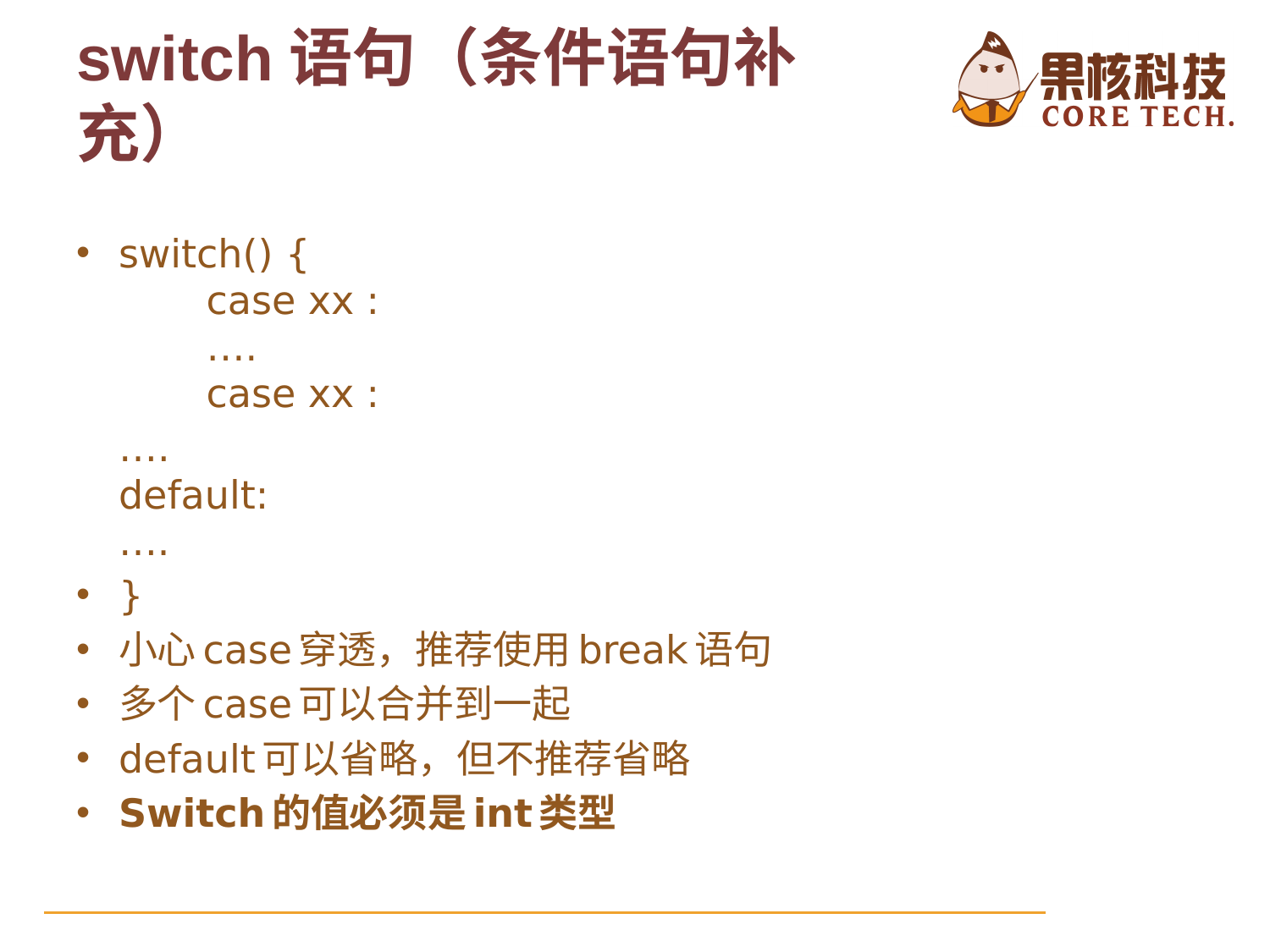

# switch语句（条件语句补充）
switch() {
	case xx :
		….
	case xx :
			….
	default:
		….
}
小心case穿透，推荐使用break语句
多个case可以合并到一起
default可以省略，但不推荐省略
Switch的值必须是int类型